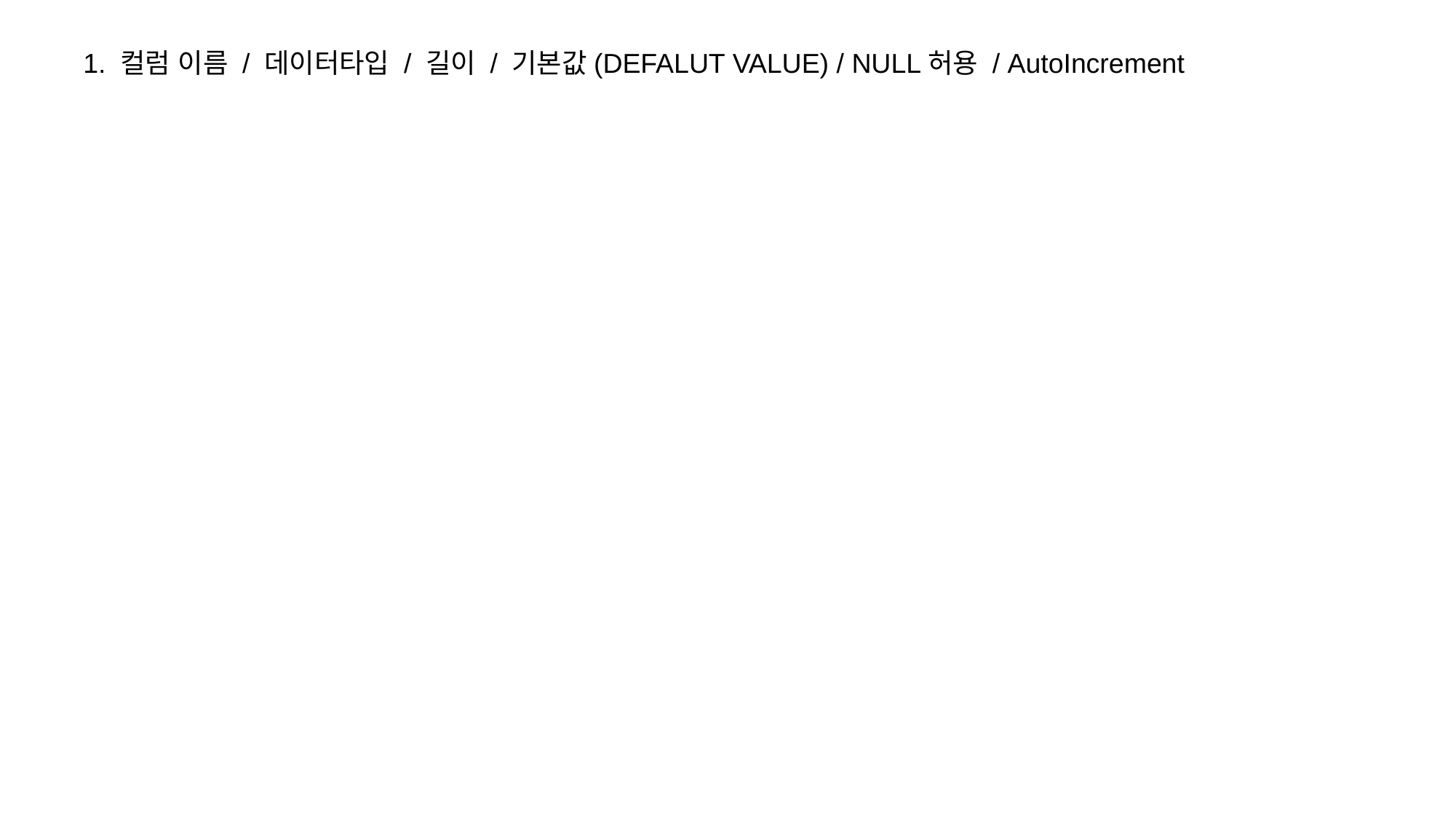

1. 컬럼 이름 / 데이터타입 / 길이 / 기본값(DEFALUT VALUE) / NULL허용 / AutoIncrement